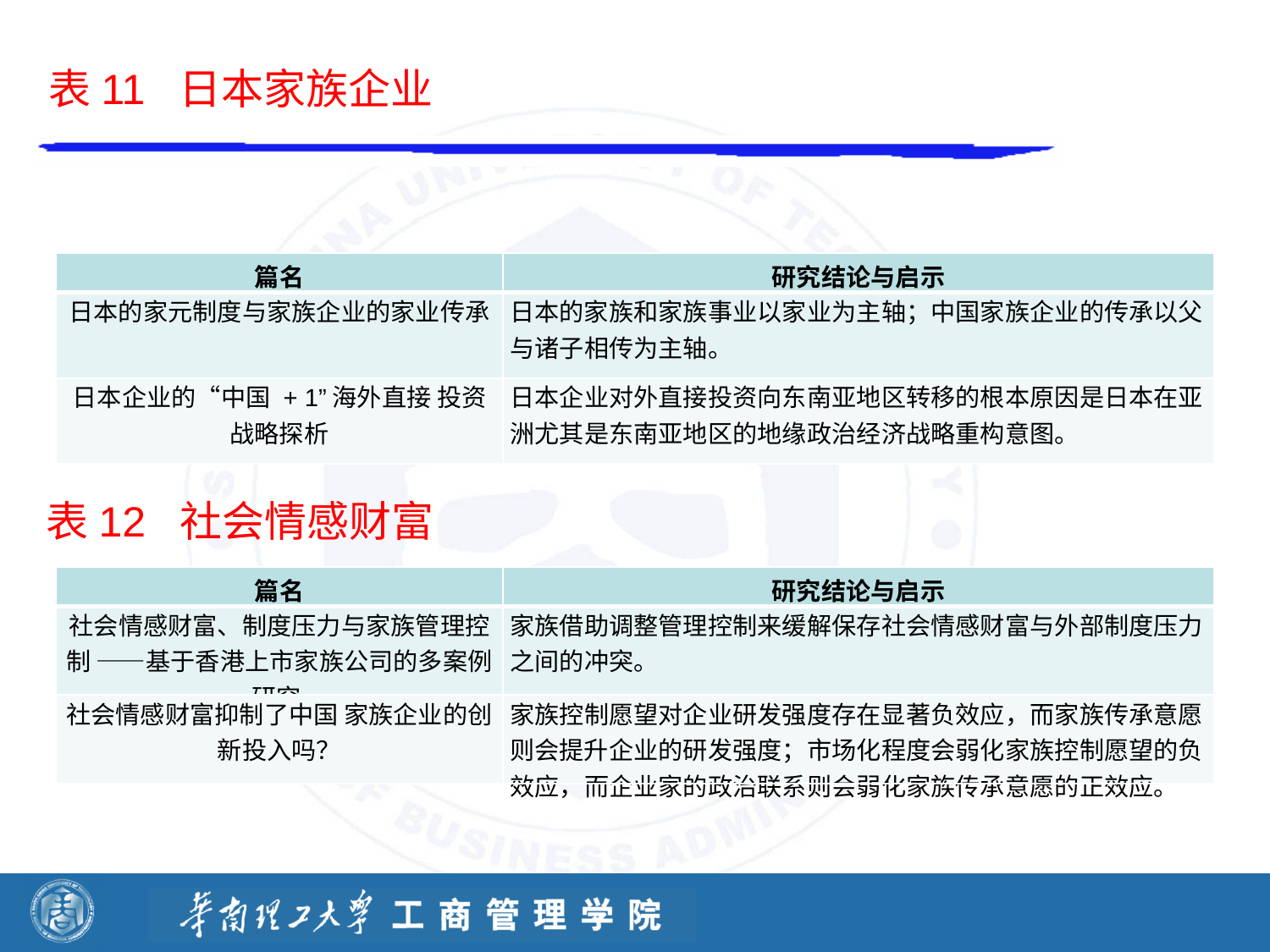

表11  日本家族企业
| 篇名 | 研究结论与启示 |
| --- | --- |
| 日本的家元制度与家族企业的家业传承 | 日本的家族和家族事业以家业为主轴；中国家族企业的传承以父与诸子相传为主轴。 |
| 日本企业的“中国 + 1”海外直接 投资战略探析 | 日本企业对外直接投资向东南亚地区转移的根本原因是日本在亚洲尤其是东南亚地区的地缘政治经济战略重构意图。 |
表12  社会情感财富
| 篇名 | 研究结论与启示 |
| --- | --- |
| 社会情感财富、制度压力与家族管理控制 ——基于香港上市家族公司的多案例研究 | 家族借助调整管理控制来缓解保存社会情感财富与外部制度压力之间的冲突。 |
| 社会情感财富抑制了中国 家族企业的创新投入吗？ | 家族控制愿望对企业研发强度存在显著负效应，而家族传承意愿则会提升企业的研发强度；市场化程度会弱化家族控制愿望的负效应，而企业家的政治联系则会弱化家族传承意愿的正效应。 |